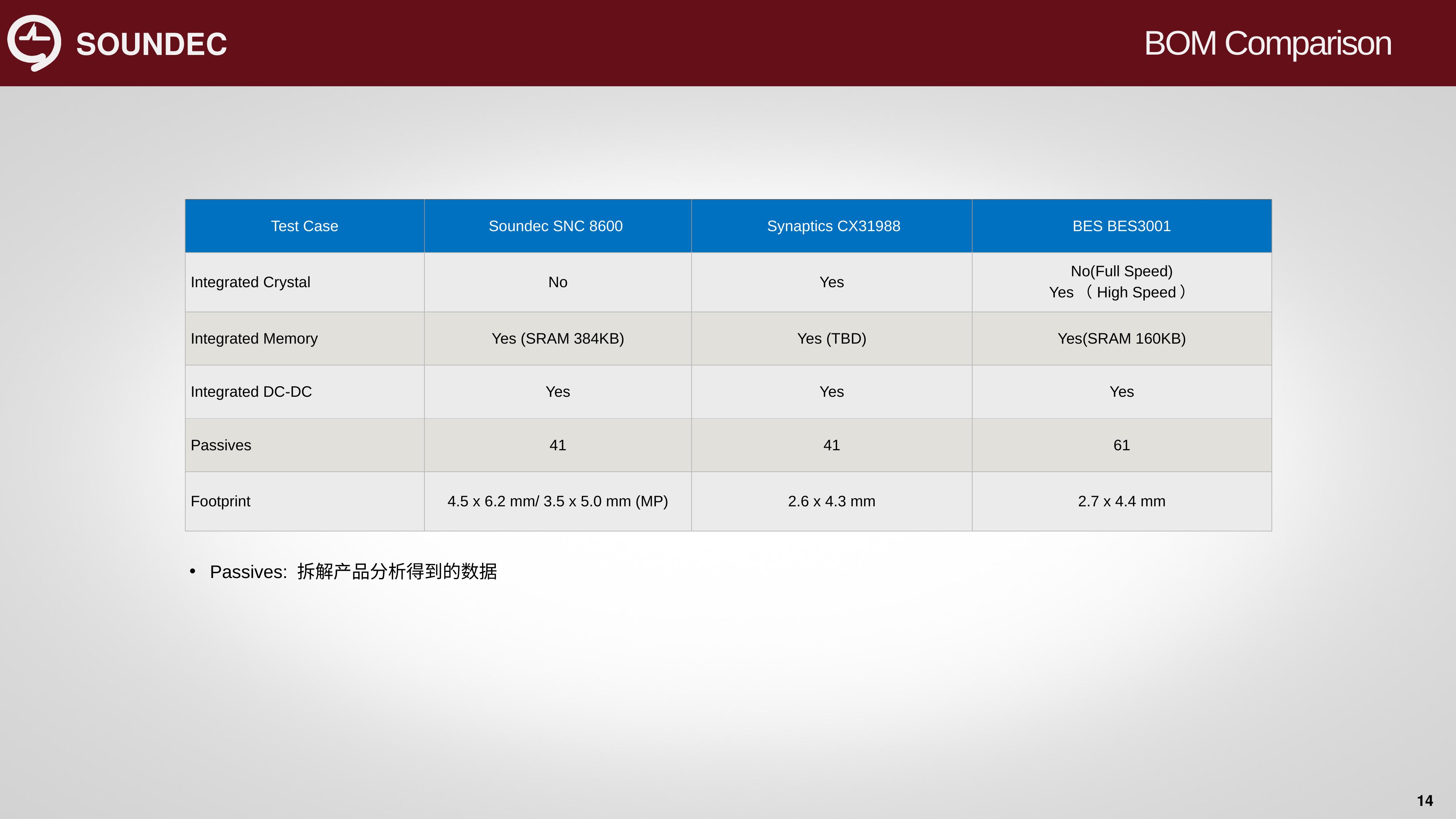

BOM Comparison
| Test Case | Soundec SNC 8600 | Synaptics CX31988 | BES BES3001 |
| --- | --- | --- | --- |
| Integrated Crystal | No | Yes | No(Full Speed) Yes（High Speed） |
| Integrated Memory | Yes (SRAM 384KB) | Yes (TBD) | Yes(SRAM 160KB) |
| Integrated DC-DC | Yes | Yes | Yes |
| Passives | 41 | 41 | 61 |
| Footprint | 4.5 x 6.2 mm/ 3.5 x 5.0 mm (MP) | 2.6 x 4.3 mm | 2.7 x 4.4 mm |
Passives: 拆解产品分析得到的数据
14